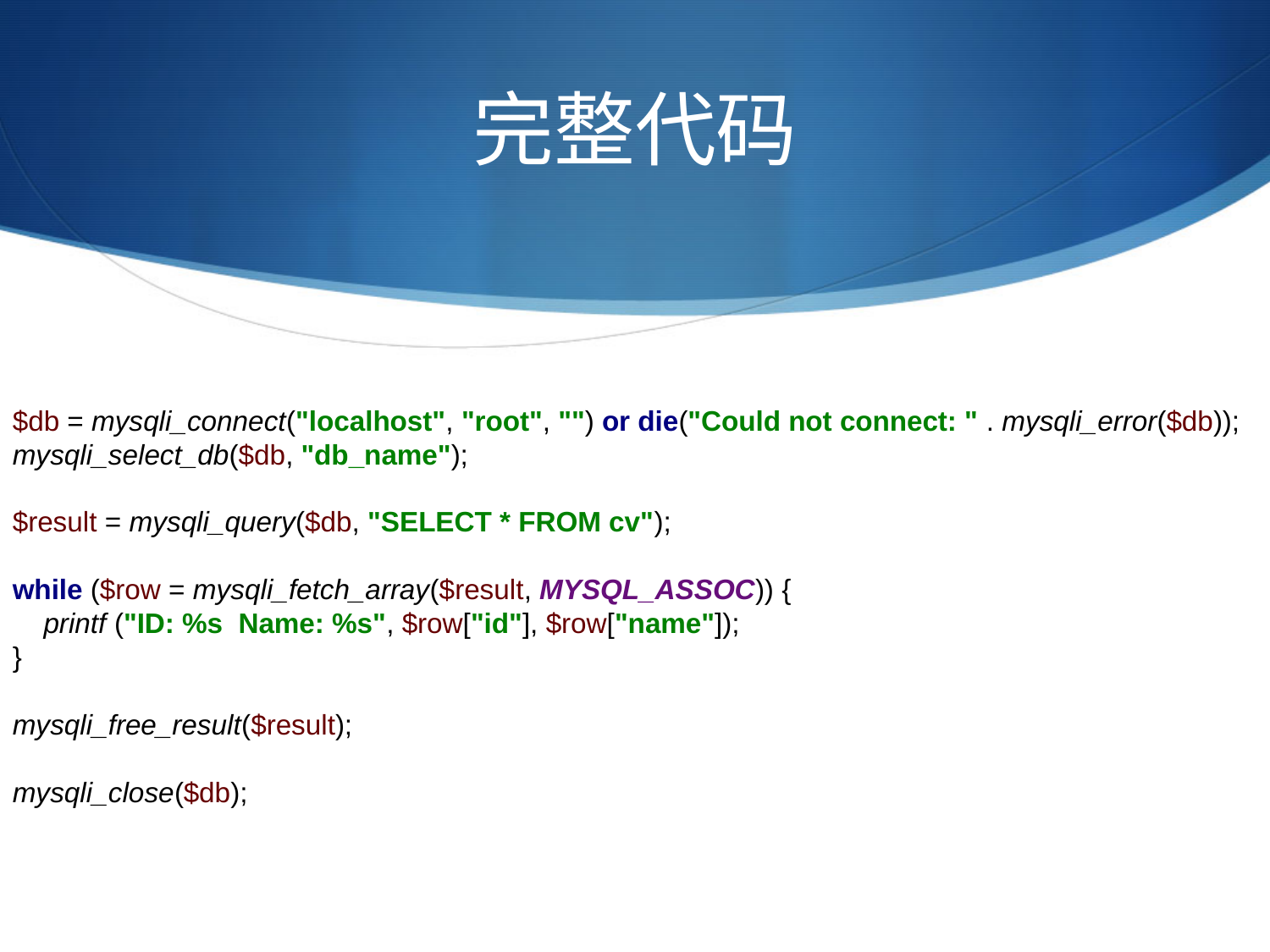

# 完整代码
$db = mysqli_connect("localhost", "root", "") or die("Could not connect: " . mysqli_error($db));
mysqli_select_db($db, "db_name");
$result = mysqli_query($db, "SELECT * FROM cv");
while ($row = mysqli_fetch_array($result, MYSQL_ASSOC)) {
    printf ("ID: %s  Name: %s", $row["id"], $row["name"]);
}
mysqli_free_result($result);
mysqli_close($db);